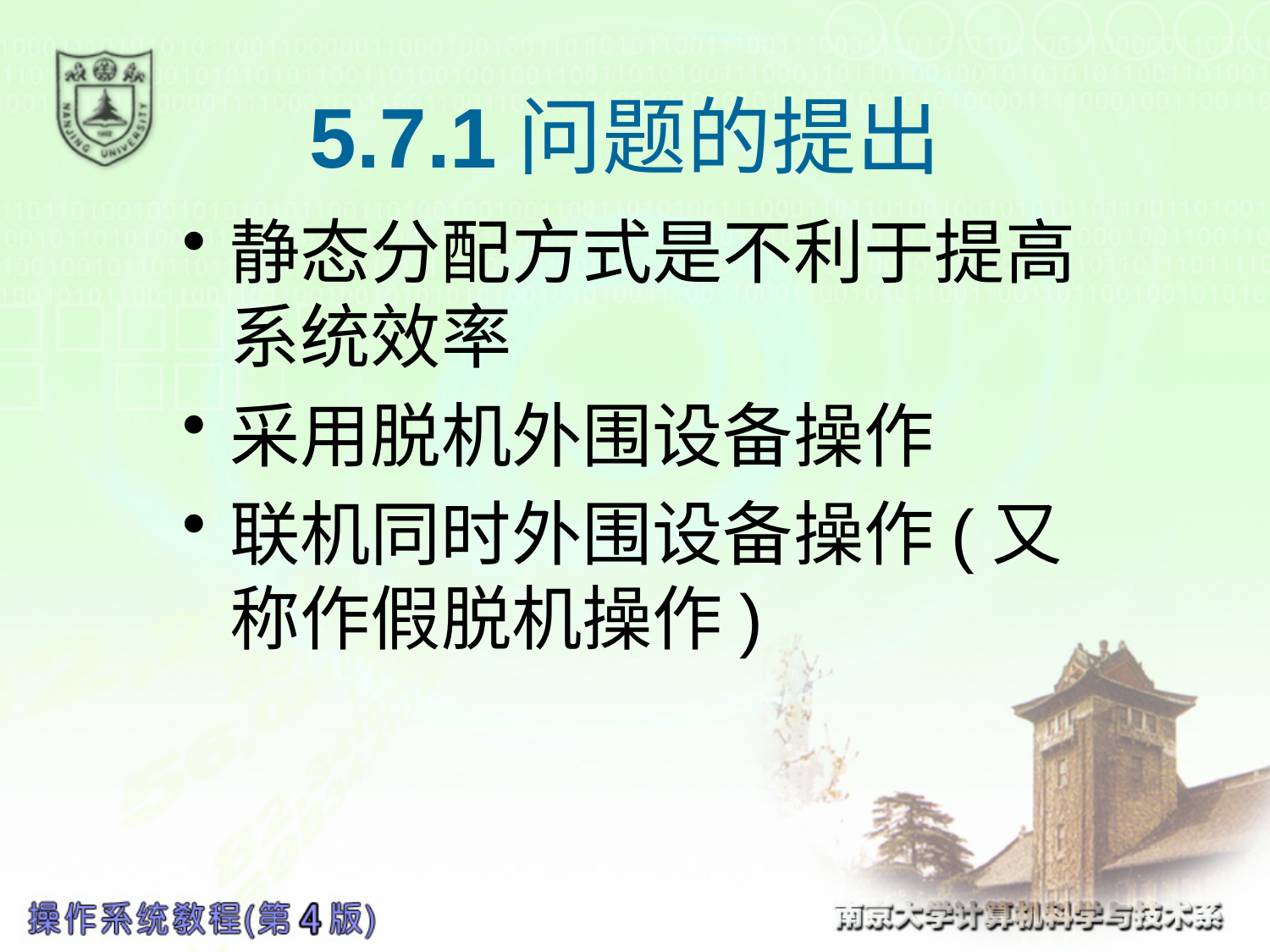

# 5.7.1问题的提出
静态分配方式是不利于提高系统效率
采用脱机外围设备操作
联机同时外围设备操作(又称作假脱机操作)